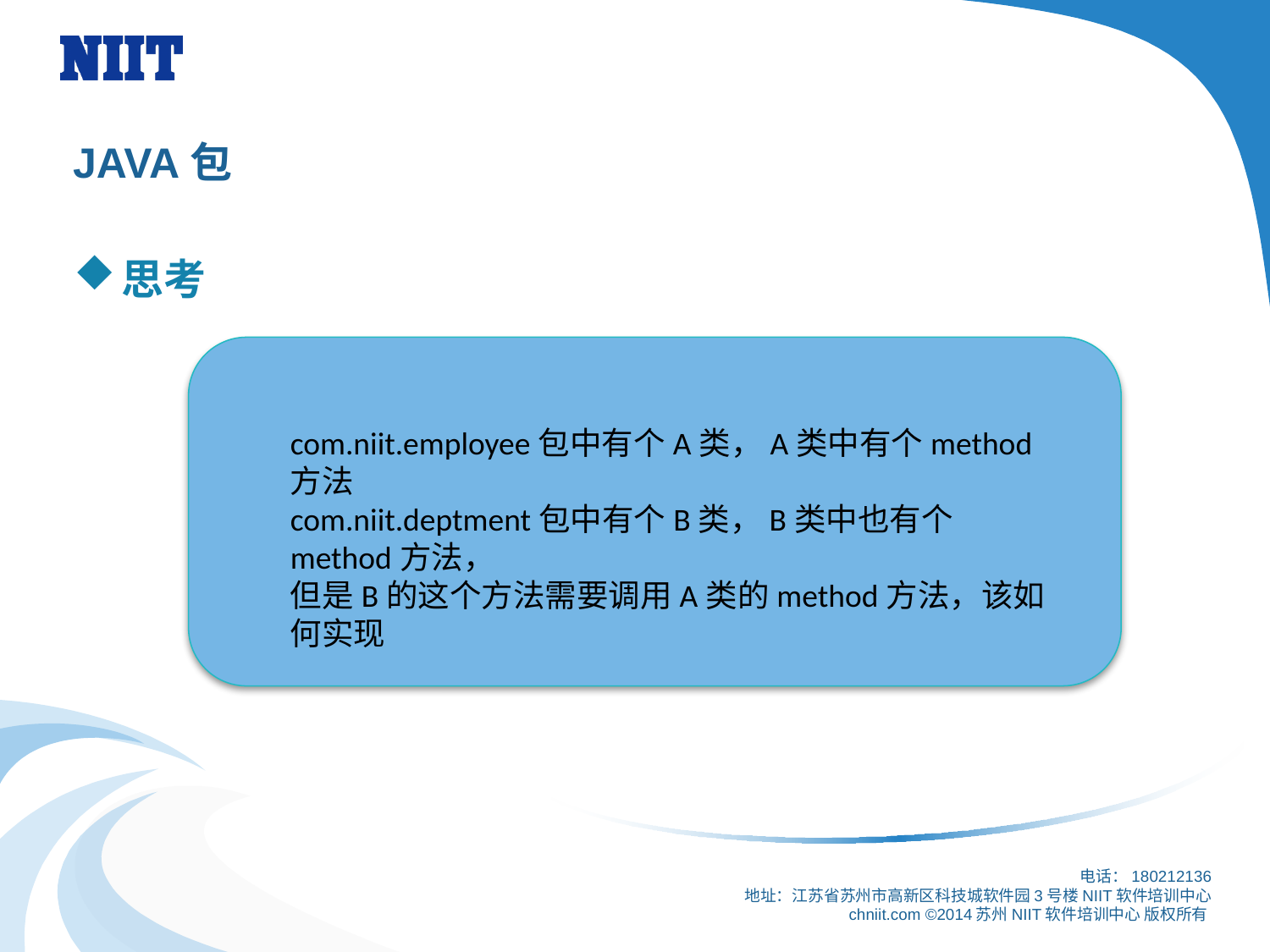

# JAVA包
思考

com.niit.employee包中有个A类，A类中有个method方法
com.niit.deptment包中有个B类，B类中也有个method方法，
但是B的这个方法需要调用A类的method方法，该如何实现